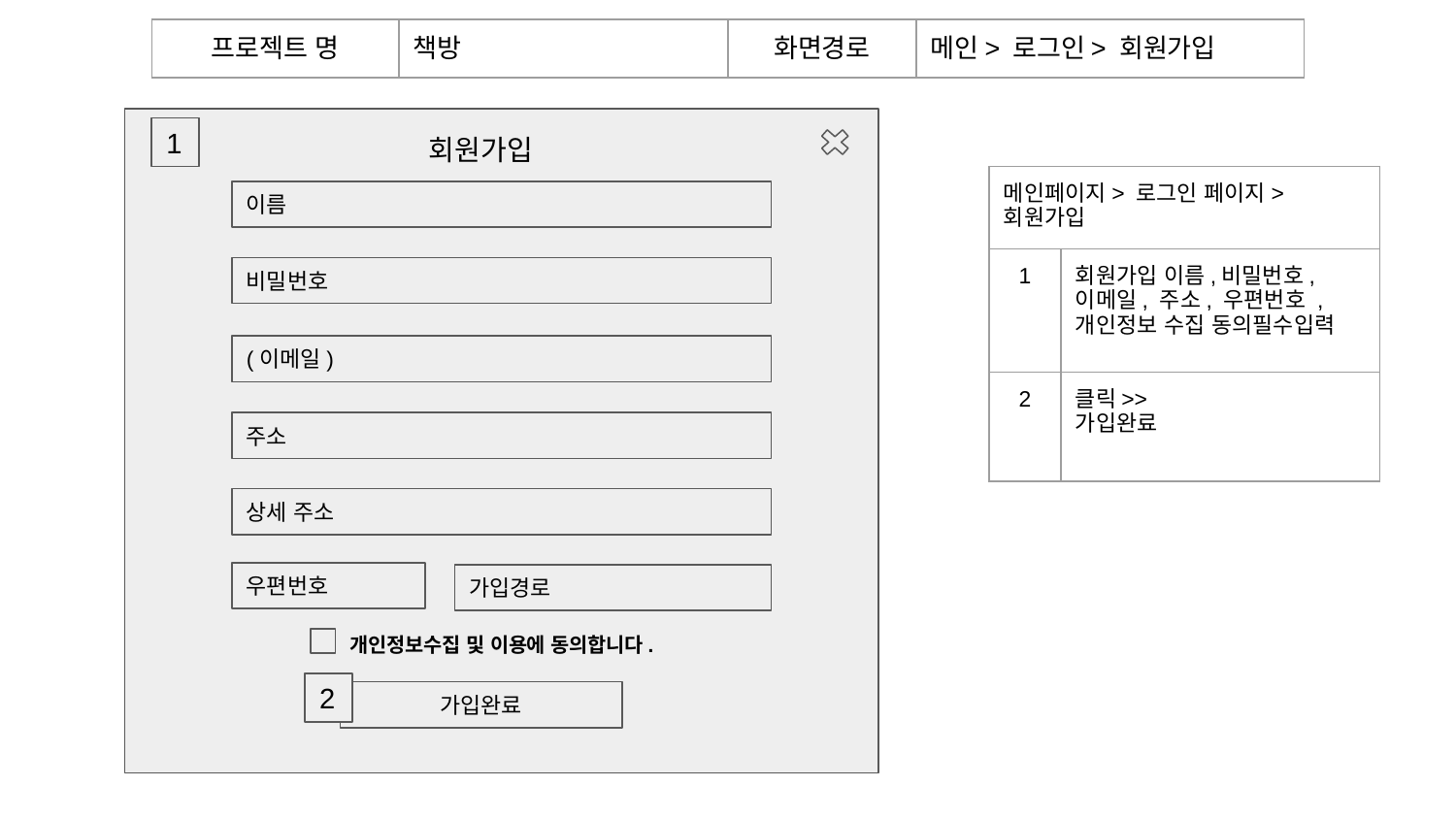

| 프로젝트 명 | 책방 | 화면경로 | 메인> 로그인> 회원가입 |
| --- | --- | --- | --- |

개인정보수집 및 이용에 동의합니다.
회원가입
1

| 메인페이지> 로그인 페이지> 회원가입 |  |
| --- | --- |
| 1 | 회원가입 이름,비밀번호,이메일, 주소, 우편번호 , 개인정보 수집 동의필수입력 |
| 2 | 클릭>> 가입완료 |
이름
비밀번호
(이메일)
주소
상세 주소
우편번호
가입경로

2
가입완료